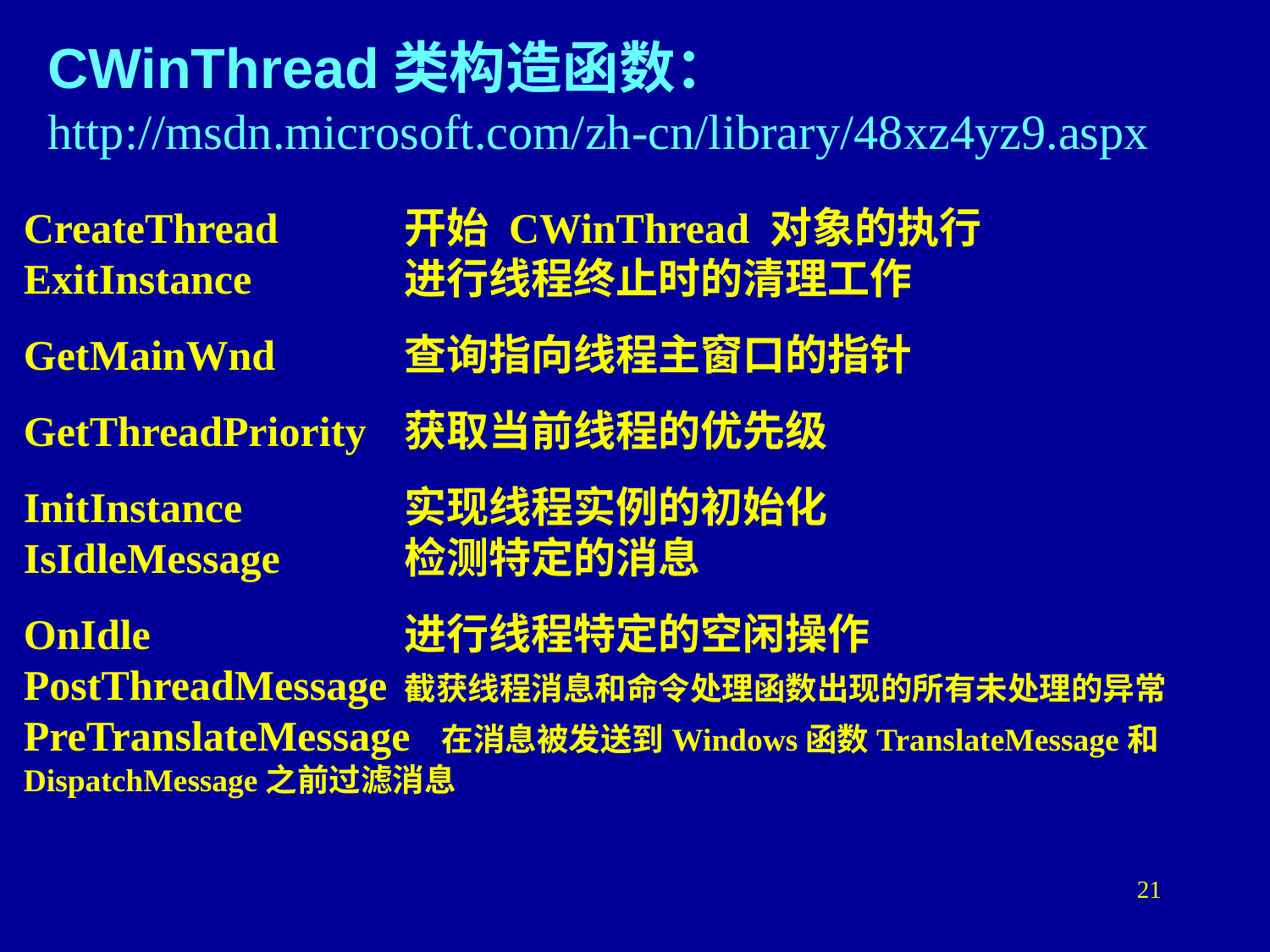

CWinThread类构造函数：
http://msdn.microsoft.com/zh-cn/library/48xz4yz9.aspx
CreateThread	开始 CWinThread 对象的执行
ExitInstance		进行线程终止时的清理工作
GetMainWnd		查询指向线程主窗口的指针
GetThreadPriority	获取当前线程的优先级
InitInstance		实现线程实例的初始化
IsIdleMessage	检测特定的消息
OnIdle		进行线程特定的空闲操作
PostThreadMessage	截获线程消息和命令处理函数出现的所有未处理的异常
PreTranslateMessage  在消息被发送到Windows函数TranslateMessage和DispatchMessage之前过滤消息
21